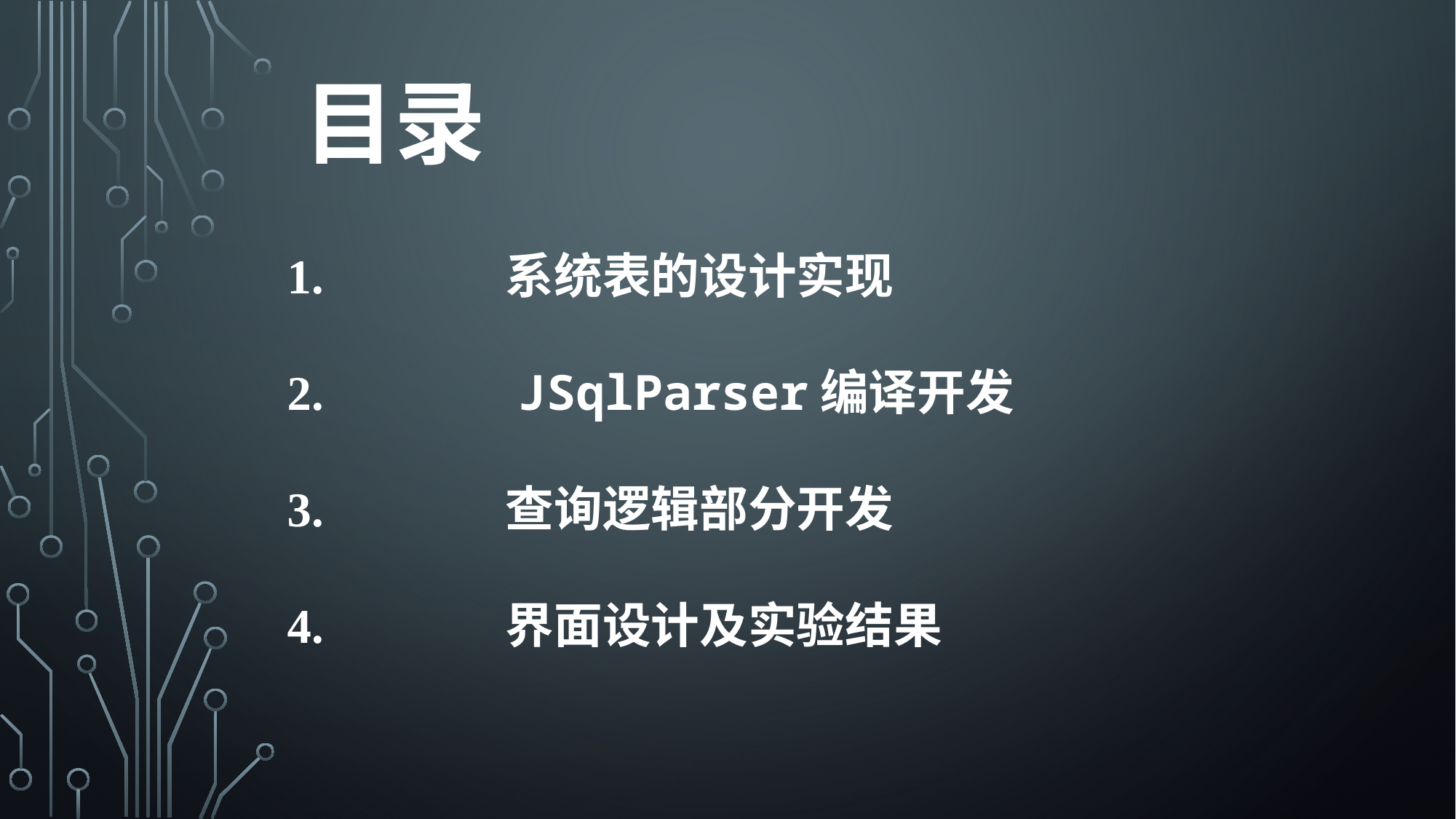

目录
1.		系统表的设计实现
2.		 JSqlParser编译开发
3. 		查询逻辑部分开发
4. 		界面设计及实验结果